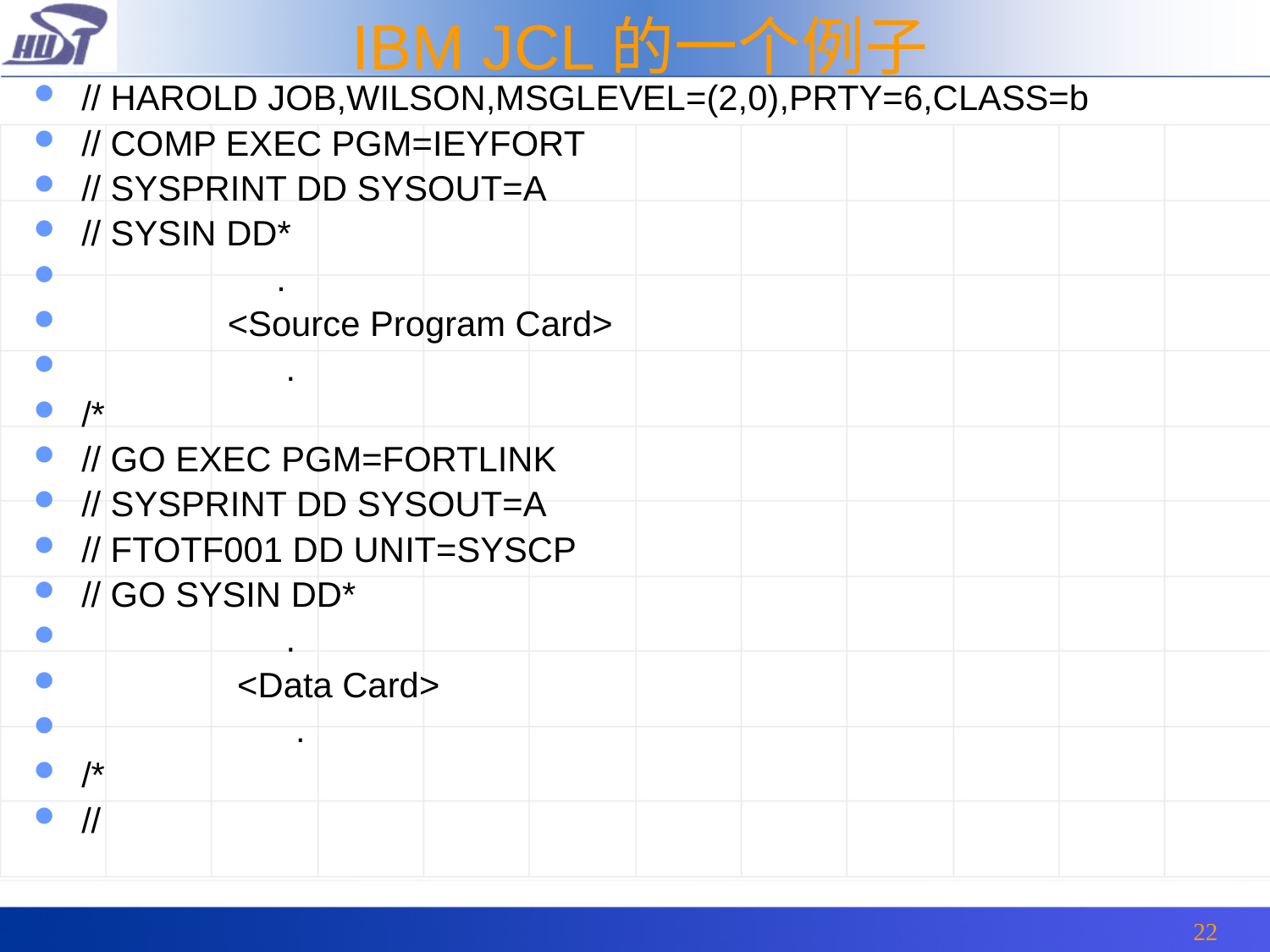

IBM JCL的一个例子
// HAROLD JOB,WILSON,MSGLEVEL=(2,0),PRTY=6,CLASS=b
// COMP EXEC PGM=IEYFORT
// SYSPRINT DD SYSOUT=A
// SYSIN DD*
                    .
               <Source Program Card>
                     .
/*
// GO EXEC PGM=FORTLINK
// SYSPRINT DD SYSOUT=A
// FTOTF001 DD UNIT=SYSCP
// GO SYSIN DD*
                     .
                <Data Card>
                      .
/*
//

22